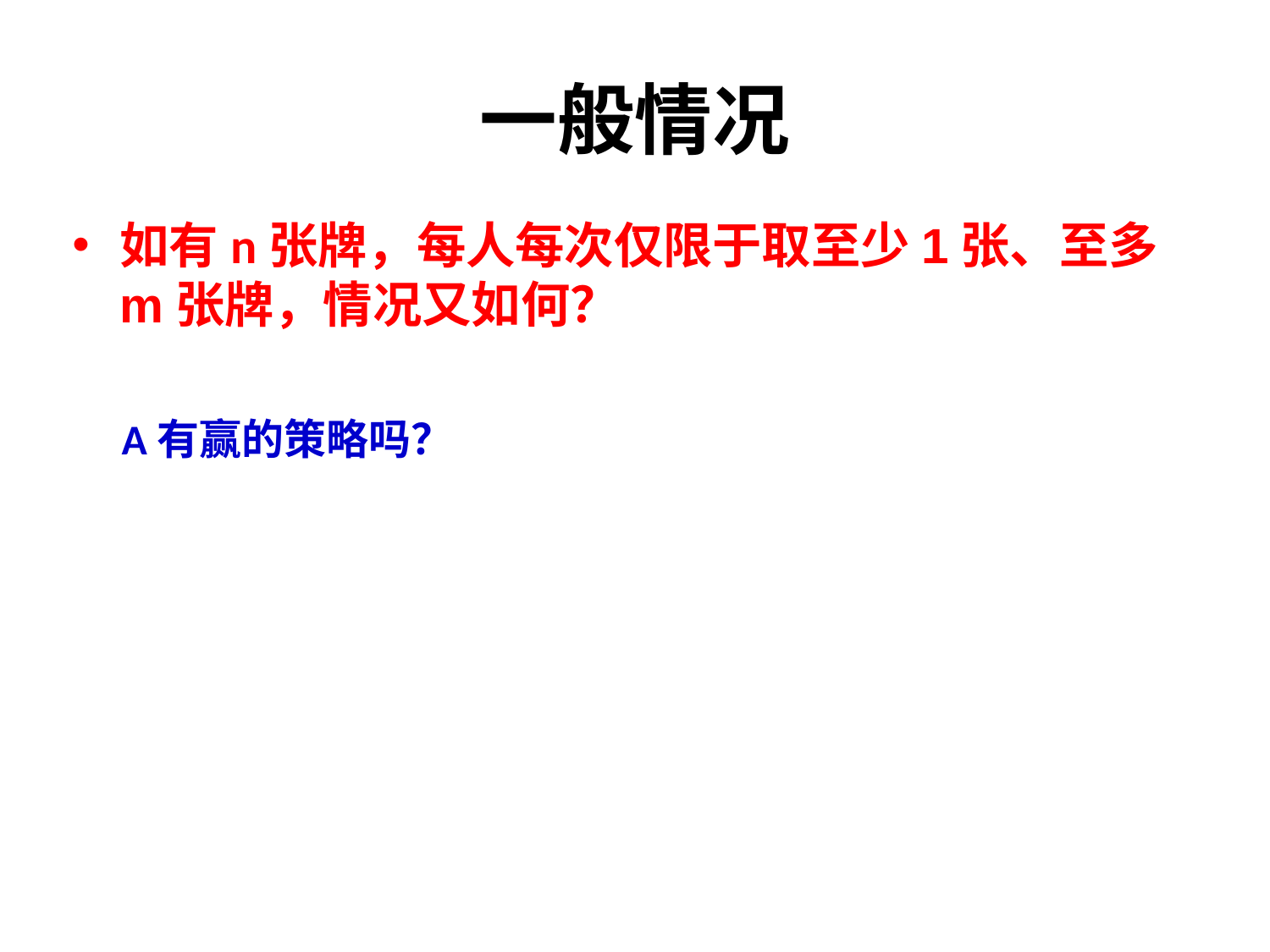

# 一般情况
如有n张牌，每人每次仅限于取至少1张、至多m张牌，情况又如何？

A有赢的策略吗？